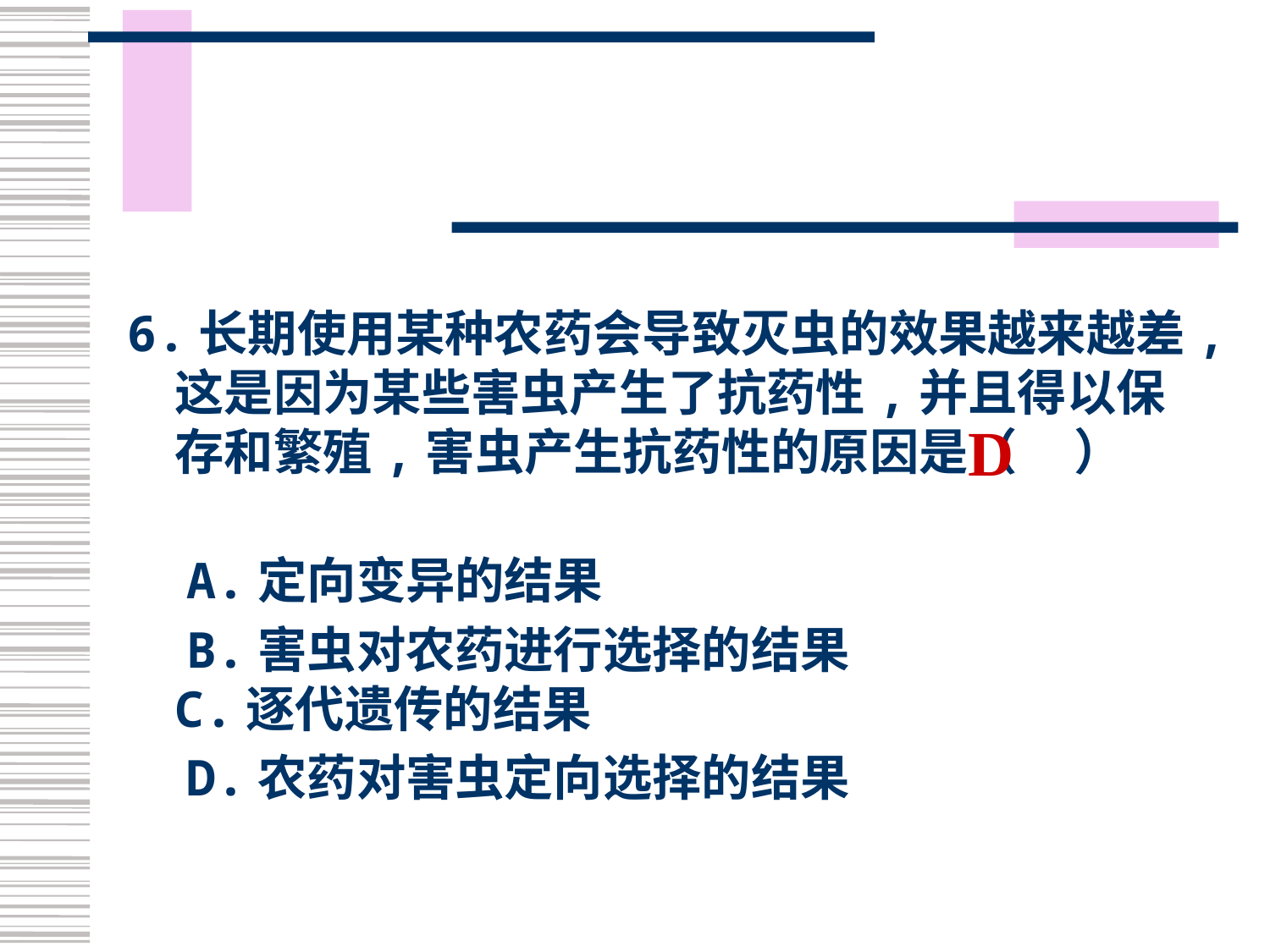

#
6.长期使用某种农药会导致灭虫的效果越来越差,这是因为某些害虫产生了抗药性,并且得以保存和繁殖,害虫产生抗药性的原因是（     ）
  A.定向变异的结果
  B.害虫对农药进行选择的结果
C.逐代遗传的结果
  D.农药对害虫定向选择的结果
D